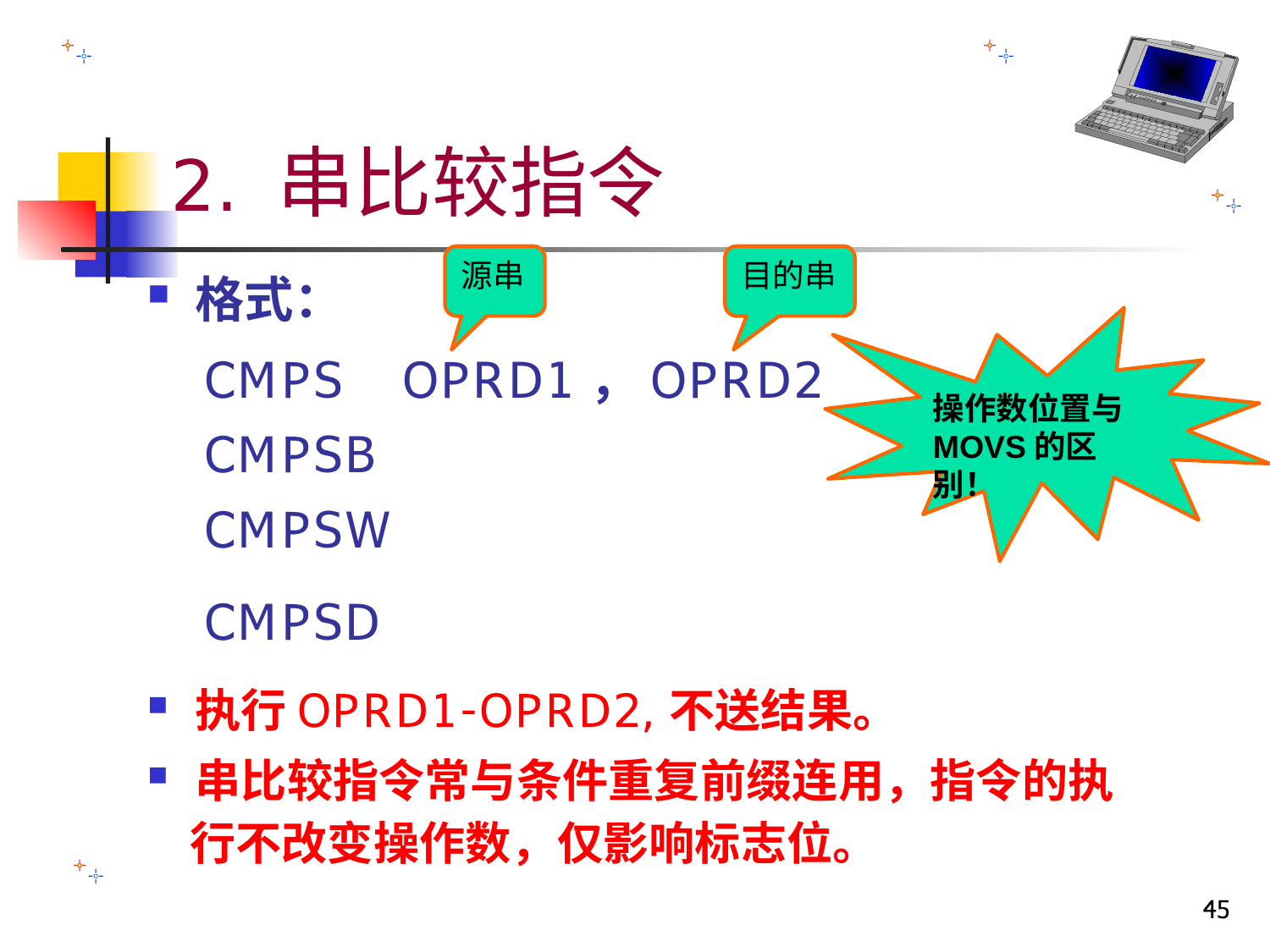

# 2. 串比较指令
源串
目的串
格式：
    CMPS    OPRD1，OPRD2
    CMPSB
    CMPSW
    CMPSD
执行OPRD1-OPRD2,不送结果。
串比较指令常与条件重复前缀连用，指令的执
   行不改变操作数，仅影响标志位。
操作数位置与MOVS的区别！
45